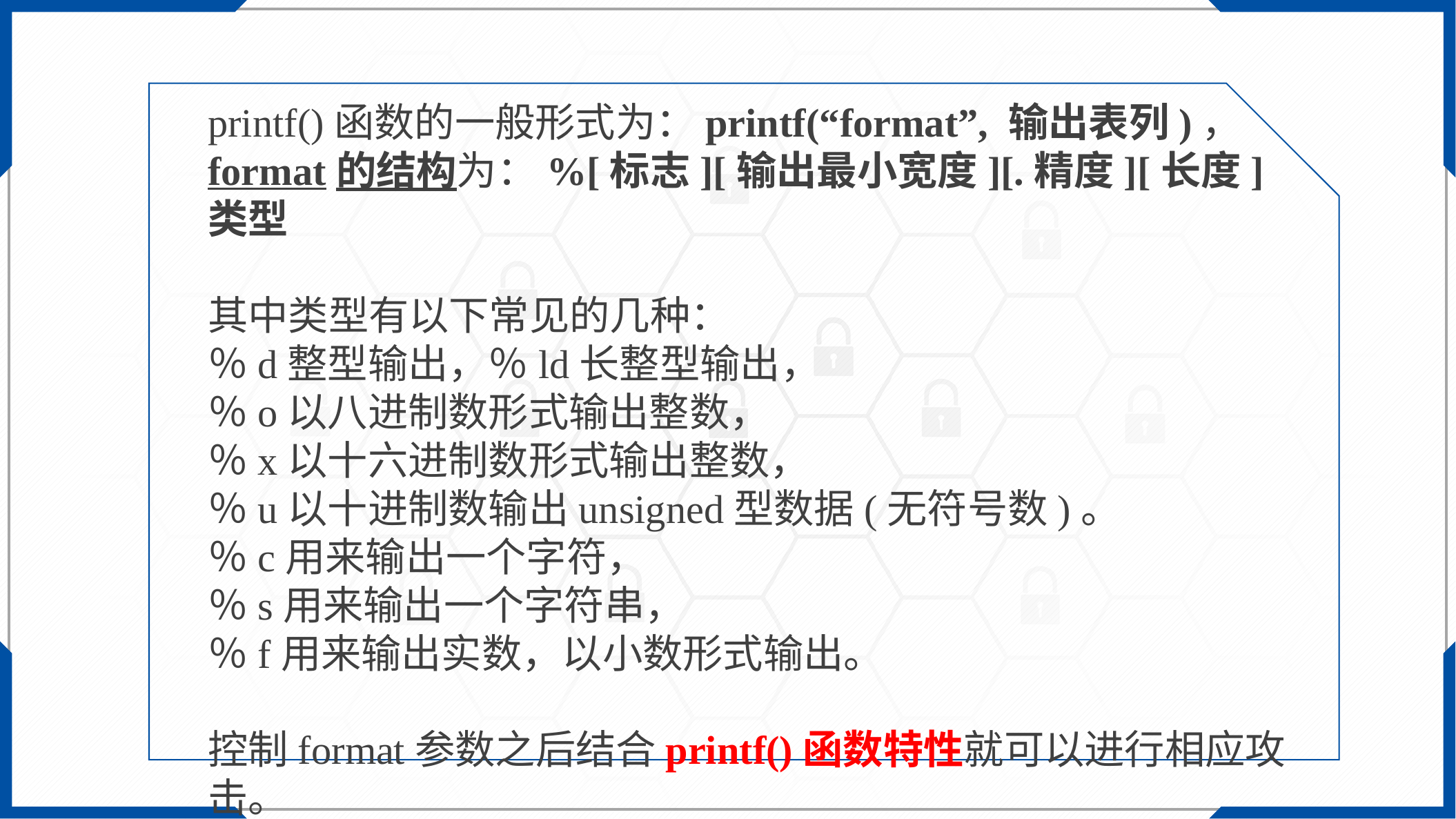

printf()函数的一般形式为：printf(“format”, 输出表列)，
format的结构为：%[标志][输出最小宽度][.精度][长度]类型

其中类型有以下常见的几种：
％d整型输出，％ld长整型输出，
％o以八进制数形式输出整数，
％x以十六进制数形式输出整数，
％u以十进制数输出unsigned型数据(无符号数)。
％c用来输出一个字符，
％s用来输出一个字符串，
％f用来输出实数，以小数形式输出。
控制format参数之后结合printf()函数特性就可以进行相应攻击。